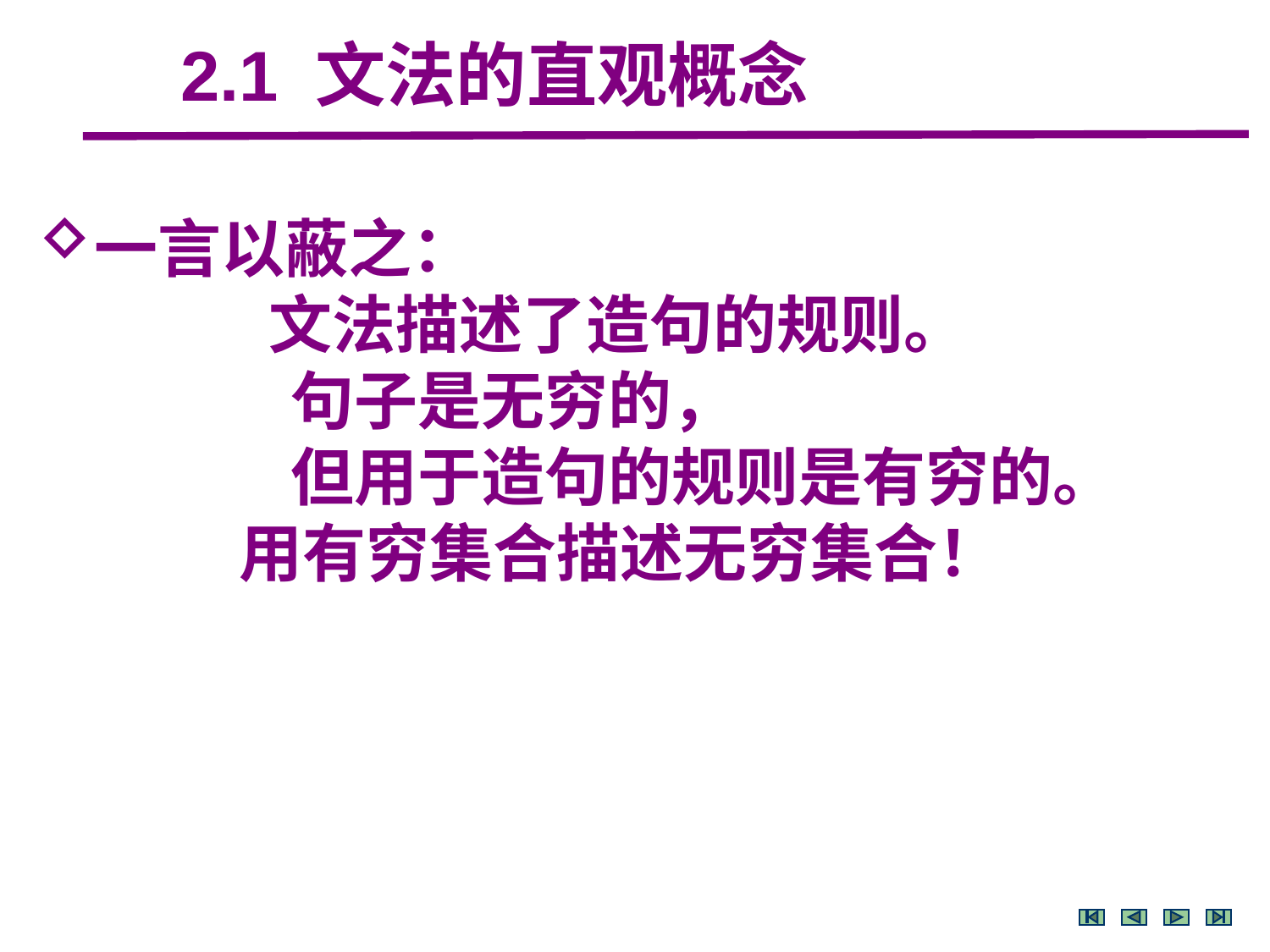

2.1 文法的直观概念
一言以蔽之：
               文法描述了造句的规则。
		句子是无穷的，
		但用于造句的规则是有穷的。
             用有穷集合描述无穷集合！